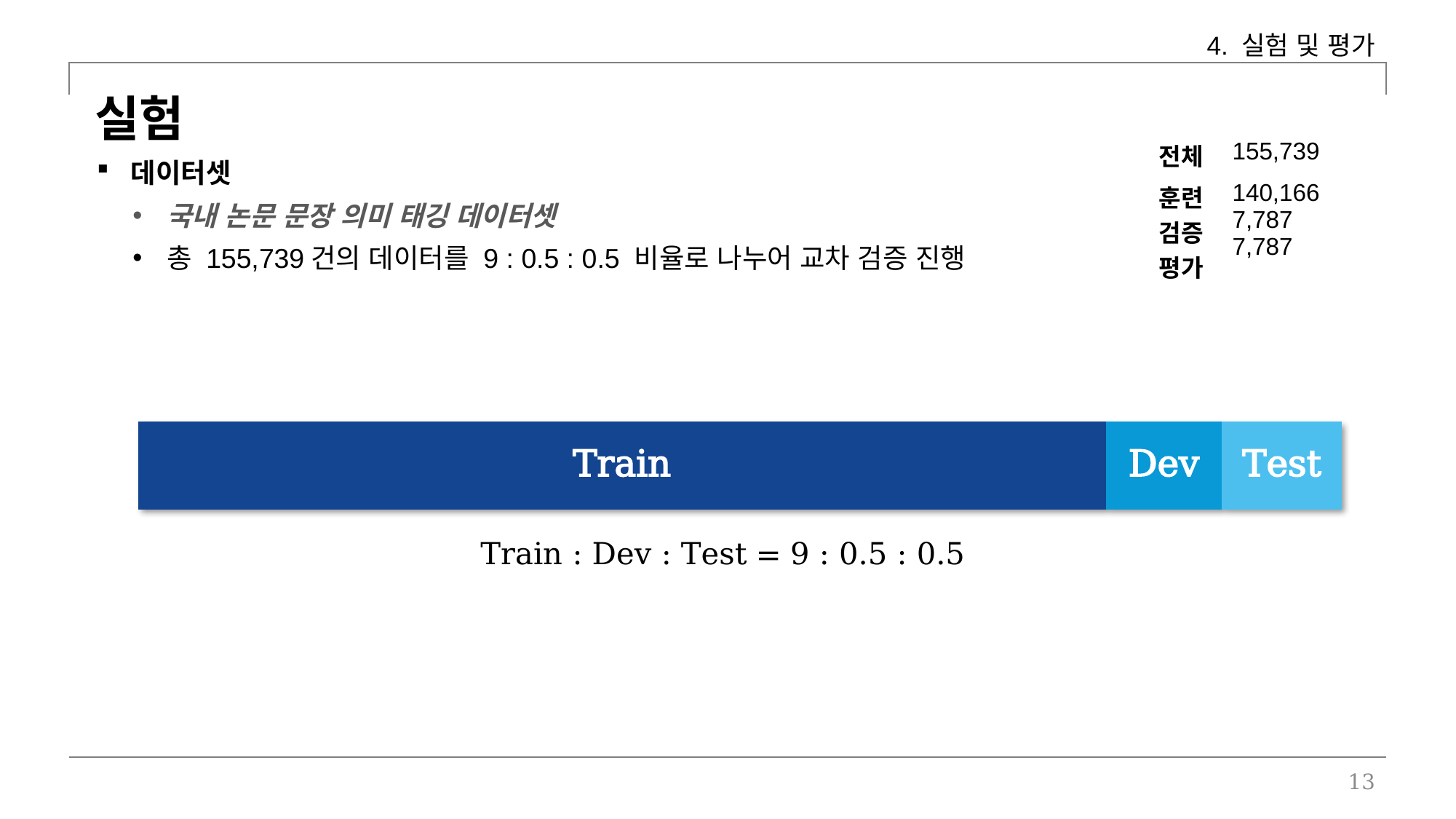

4. 실험 및 평가
실험
| 전체 | 155,739 |
| --- | --- |
| 훈련 검증 평가 | 140,166 7,787 7,787 |
데이터셋
국내 논문 문장 의미 태깅 데이터셋
총 155,739건의 데이터를 9 : 0.5 : 0.5 비율로 나누어 교차 검증 진행
| Train | Dev | Test |
| --- | --- | --- |
Train : Dev : Test = 9 : 0.5 : 0.5
13